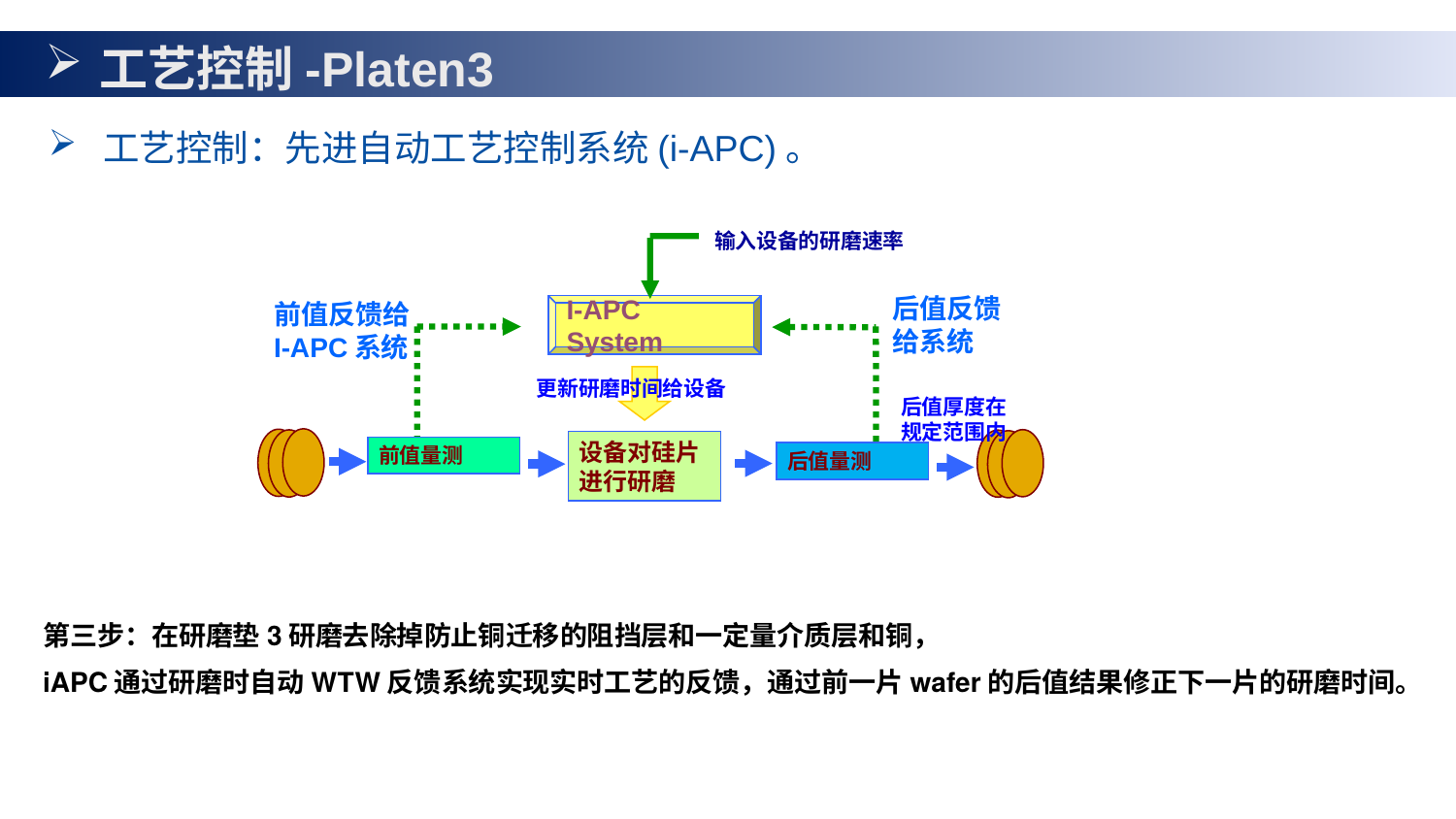

工艺控制-Platen3
工艺控制：先进自动工艺控制系统(i-APC)。

输入设备的研磨速率

后值反馈给系统
前值反馈给I-APC系统
I-APC System

更新研磨时间给设备
后值厚度在规定范围内

设备对硅片进行研磨
前值量测
后值量测

第三步：在研磨垫3研磨去除掉防止铜迁移的阻挡层和一定量介质层和铜，
iAPC通过研磨时自动WTW反馈系统实现实时工艺的反馈，通过前一片wafer的后值结果修正下一片的研磨时间。